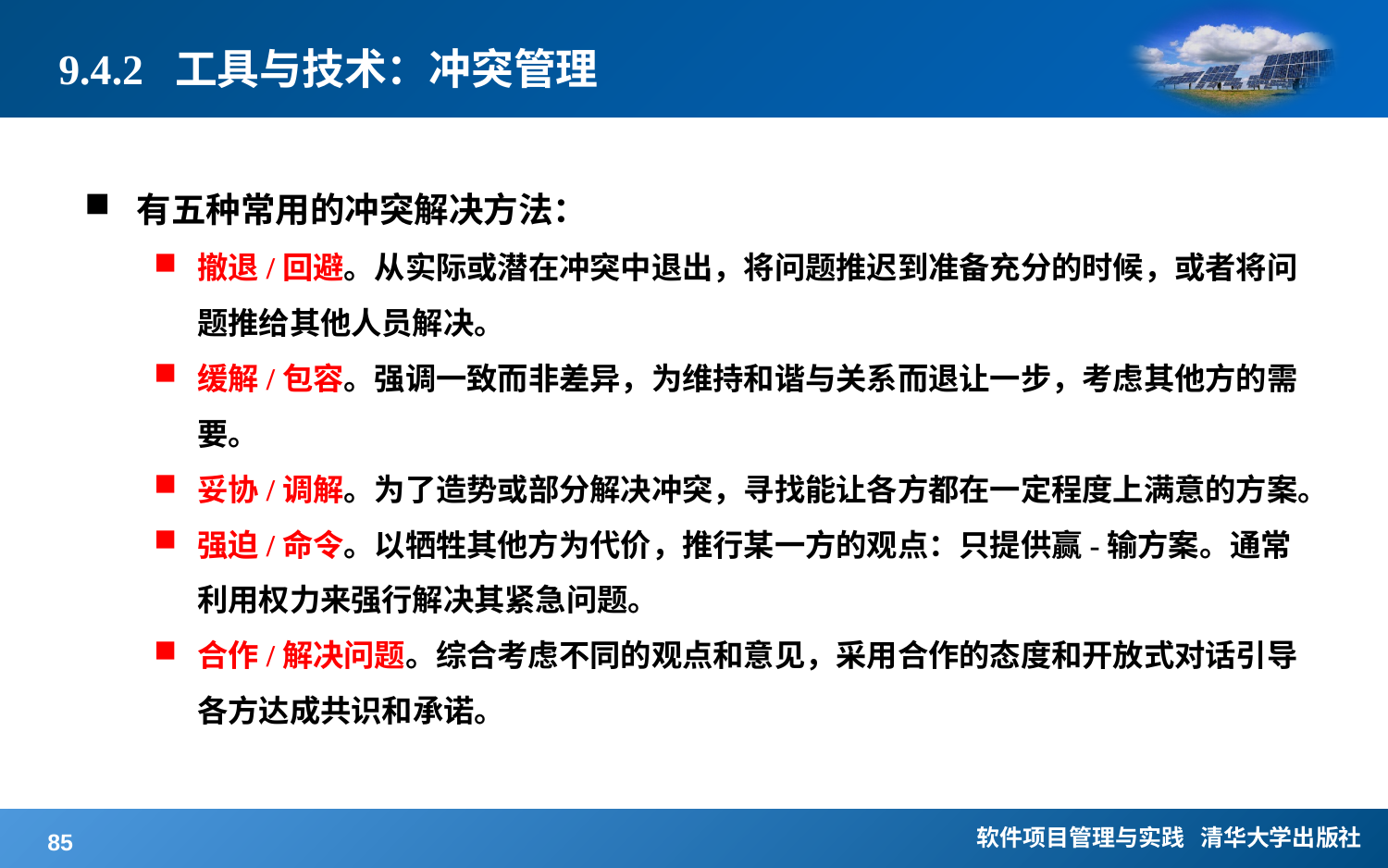

# 9.4.2  工具与技术：冲突管理
有五种常用的冲突解决方法：
撤退/回避。从实际或潜在冲突中退出，将问题推迟到准备充分的时候，或者将问题推给其他人员解决。
缓解/包容。强调一致而非差异，为维持和谐与关系而退让一步，考虑其他方的需要。
妥协/调解。为了造势或部分解决冲突，寻找能让各方都在一定程度上满意的方案。
强迫/命令。以牺牲其他方为代价，推行某一方的观点：只提供赢-输方案。通常利用权力来强行解决其紧急问题。
合作/解决问题。综合考虑不同的观点和意见，采用合作的态度和开放式对话引导各方达成共识和承诺。